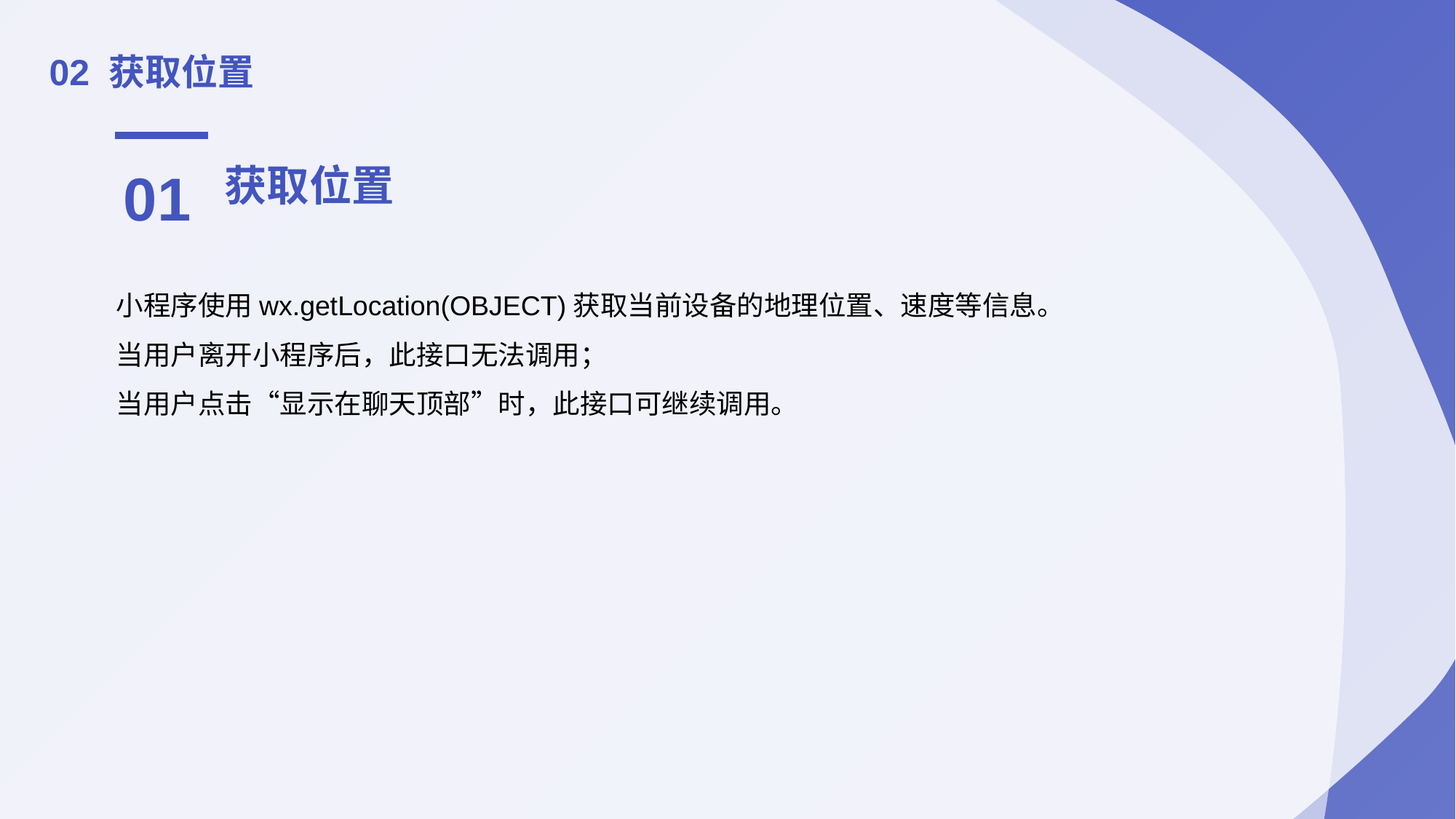

02 获取位置
01

获取位置
小程序使用wx.getLocation(OBJECT)获取当前设备的地理位置、速度等信息。
当用户离开小程序后，此接口无法调用；
当用户点击“显示在聊天顶部”时，此接口可继续调用。